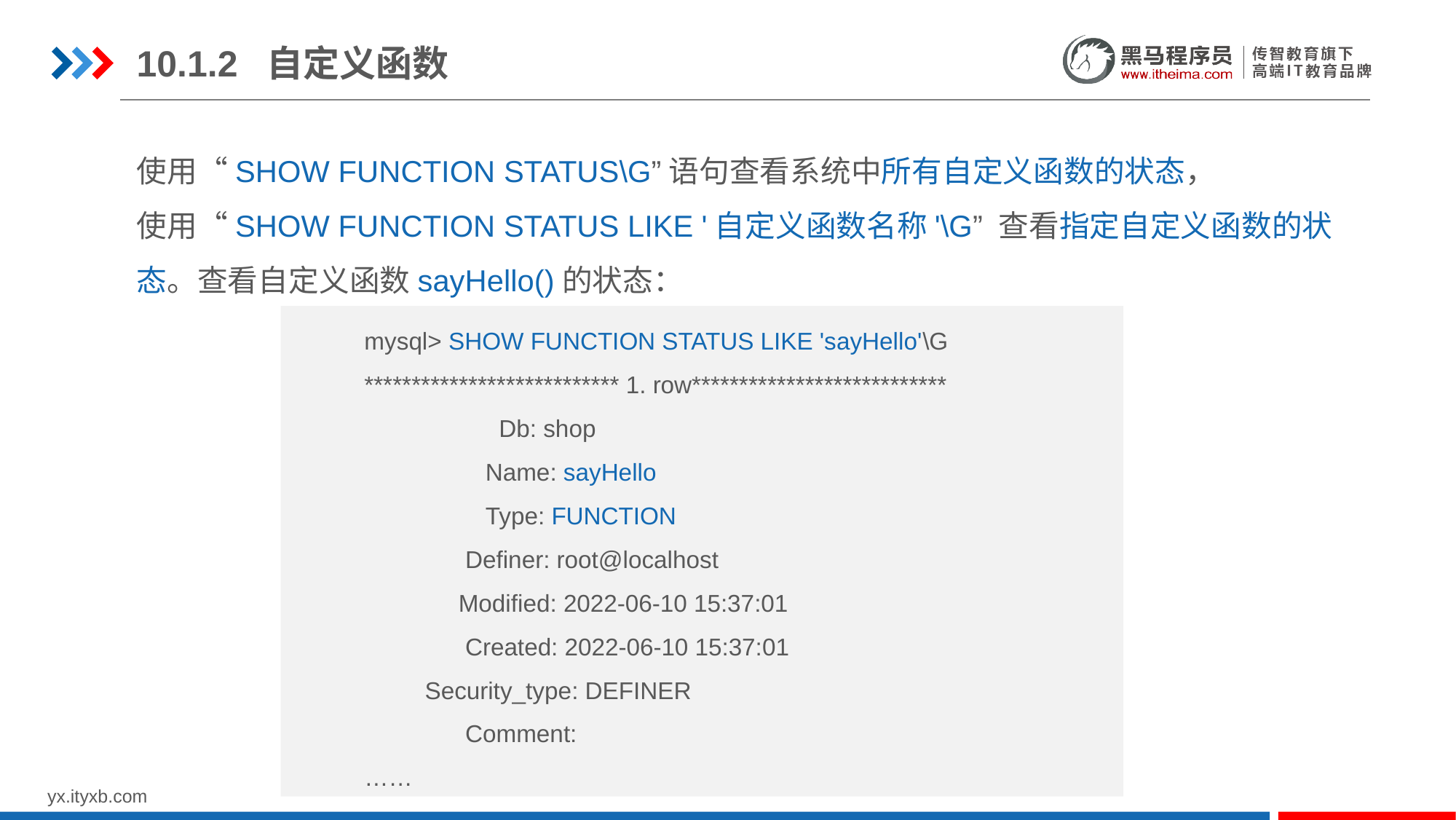

10.1.2  自定义函数
使用“SHOW FUNCTION STATUS\G”语句查看系统中所有自定义函数的状态，
使用“SHOW FUNCTION STATUS LIKE '自定义函数名称'\G” 查看指定自定义函数的状态。查看自定义函数sayHello()的状态：
mysql> SHOW FUNCTION STATUS LIKE 'sayHello'\G
*************************** 1. row***************************
                    Db: shop
                  Name: sayHello
                  Type: FUNCTION
               Definer: root@localhost
              Modified: 2022-06-10 15:37:01
               Created: 2022-06-10 15:37:01
         Security_type: DEFINER
               Comment:
……